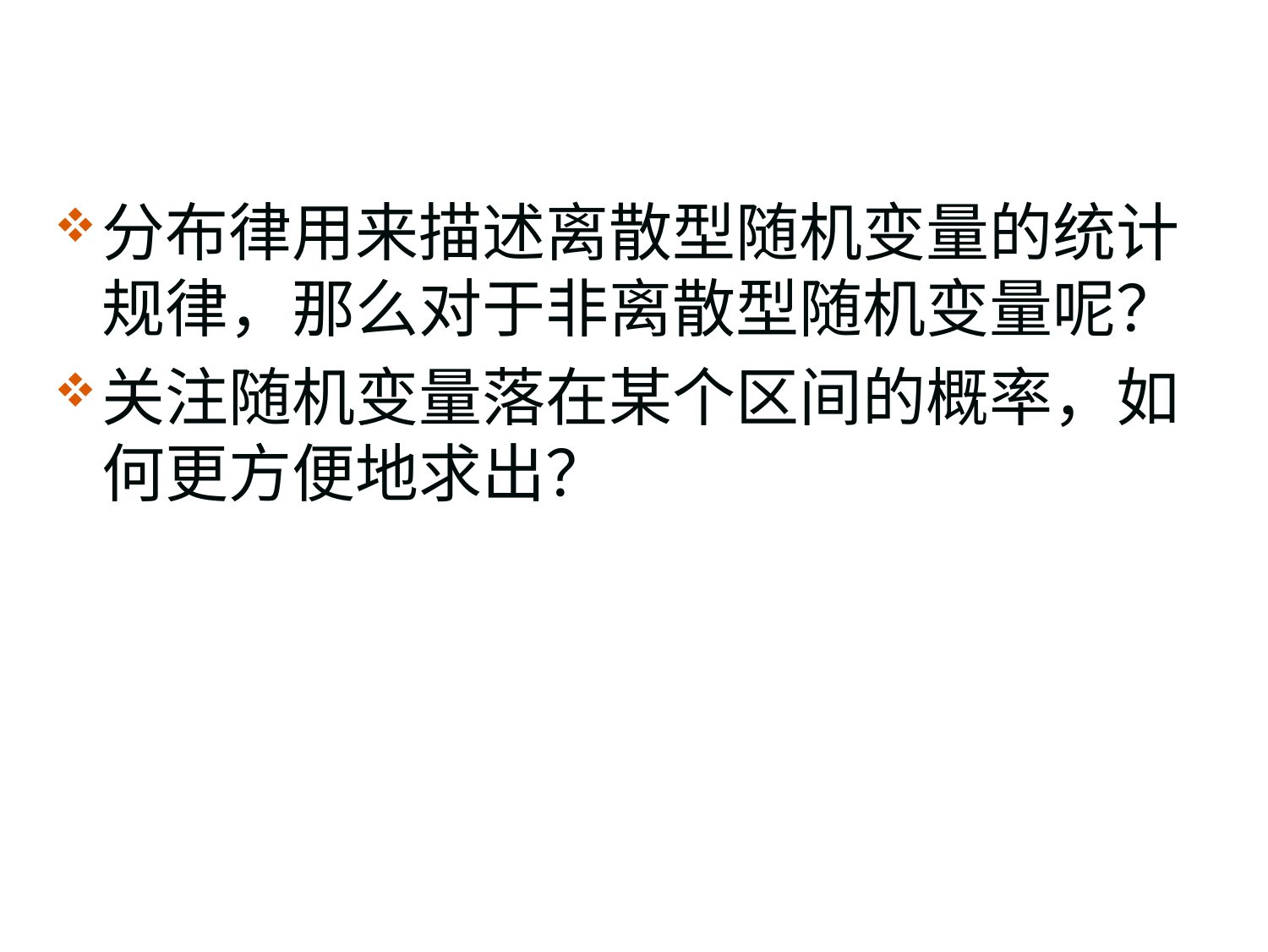

分布律用来描述离散型随机变量的统计规律，那么对于非离散型随机变量呢？
关注随机变量落在某个区间的概率，如何更方便地求出？